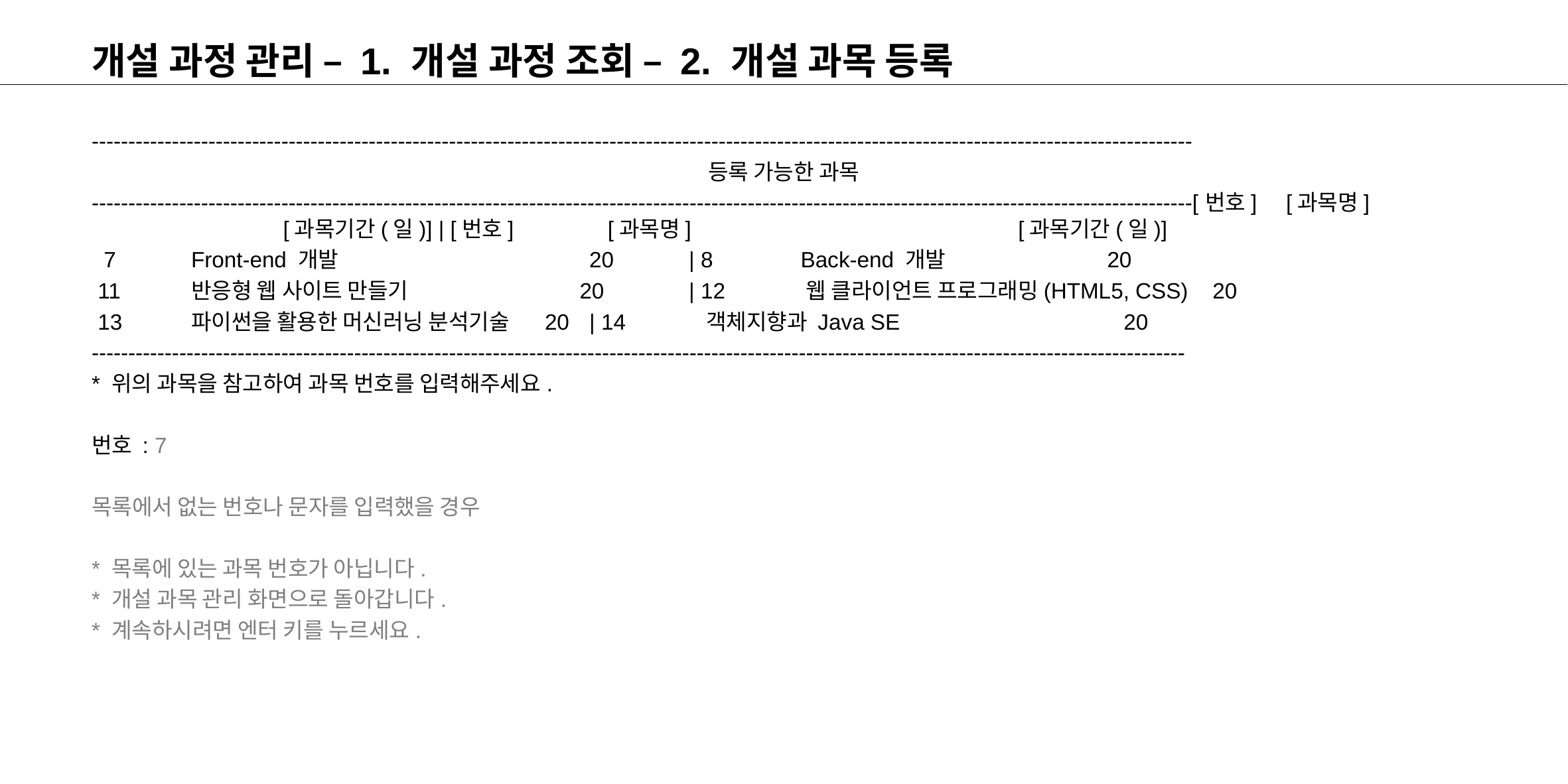

# 개설 과정 관리 – 1. 개설 과정 조회 – 2. 개설 과목 등록
-------------------------------------------------------------------------------------------------------------------------------------------------------
등록 가능한 과목
-------------------------------------------------------------------------------------------------------------------------------------------------------[번호]	[과목명]		               [과목기간(일)] | [번호]	   [과목명]			     [과목기간(일)]
  7	Front-end 개발              	    	20	| 8 	  Back-end 개발    	                       20
 11	반응형 웹 사이트 만들기	                 20 	| 12   	  웹 클라이언트 프로그래밍(HTML5, CSS)    20
 13	파이썬을 활용한 머신러닝 분석기술      20	| 14	  객체지향과 Java SE     		      20
------------------------------------------------------------------------------------------------------------------------------------------------------
* 위의 과목을 참고하여 과목 번호를 입력해주세요.

번호 : 7

목록에서 없는 번호나 문자를 입력했을 경우

* 목록에 있는 과목 번호가 아닙니다.
* 개설 과목 관리 화면으로 돌아갑니다.
* 계속하시려면 엔터 키를 누르세요.